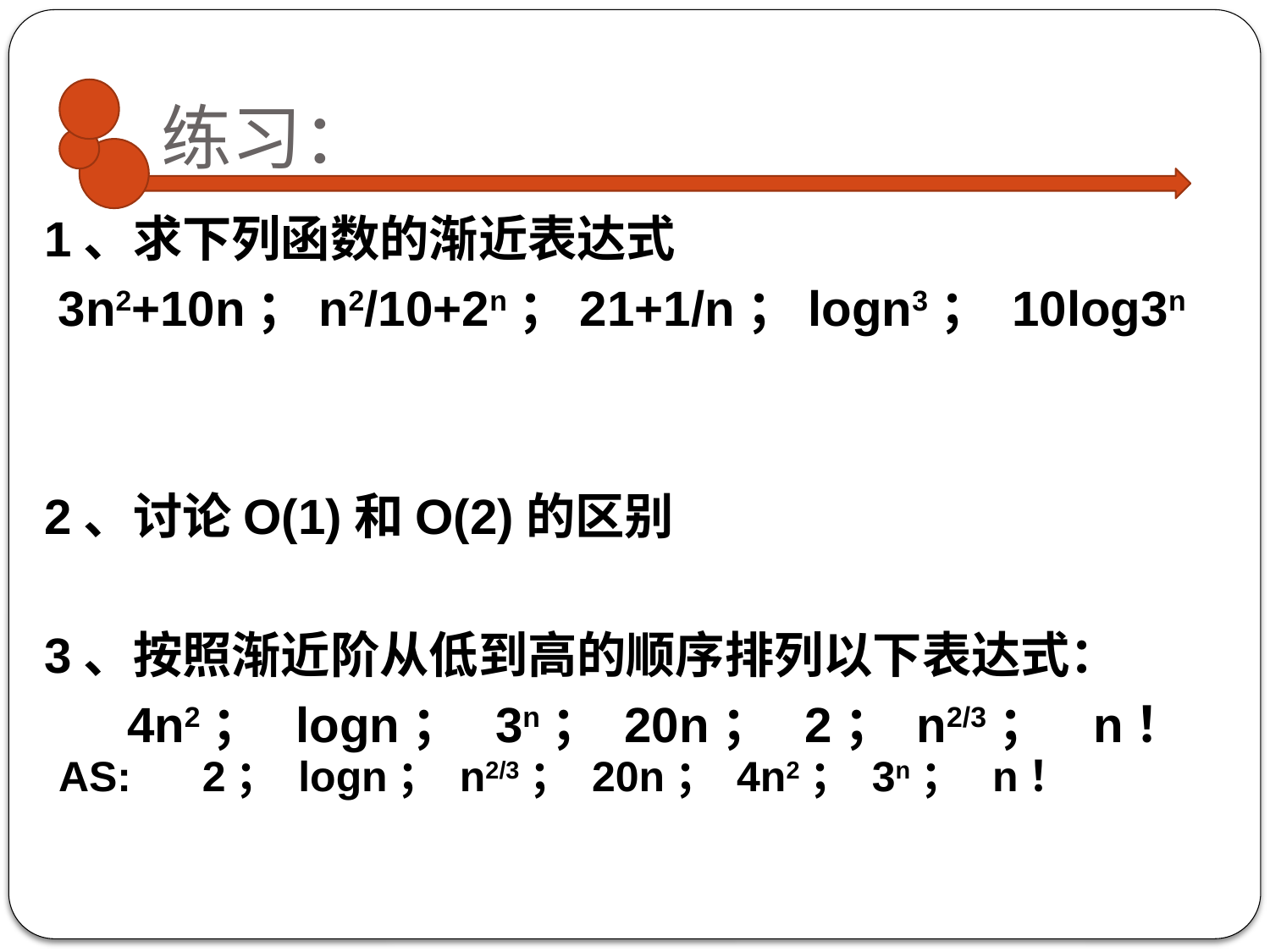

# 练习：
1、求下列函数的渐近表达式
 3n2+10n；n2/10+2n；21+1/n；logn3； 10log3n

2、讨论O(1)和O(2)的区别

3、按照渐近阶从低到高的顺序排列以下表达式：
      4n2；  logn；  3n； 20n；  2； n2/3；   n！
AS:      2； logn； n2/3； 20n； 4n2； 3n；  n！